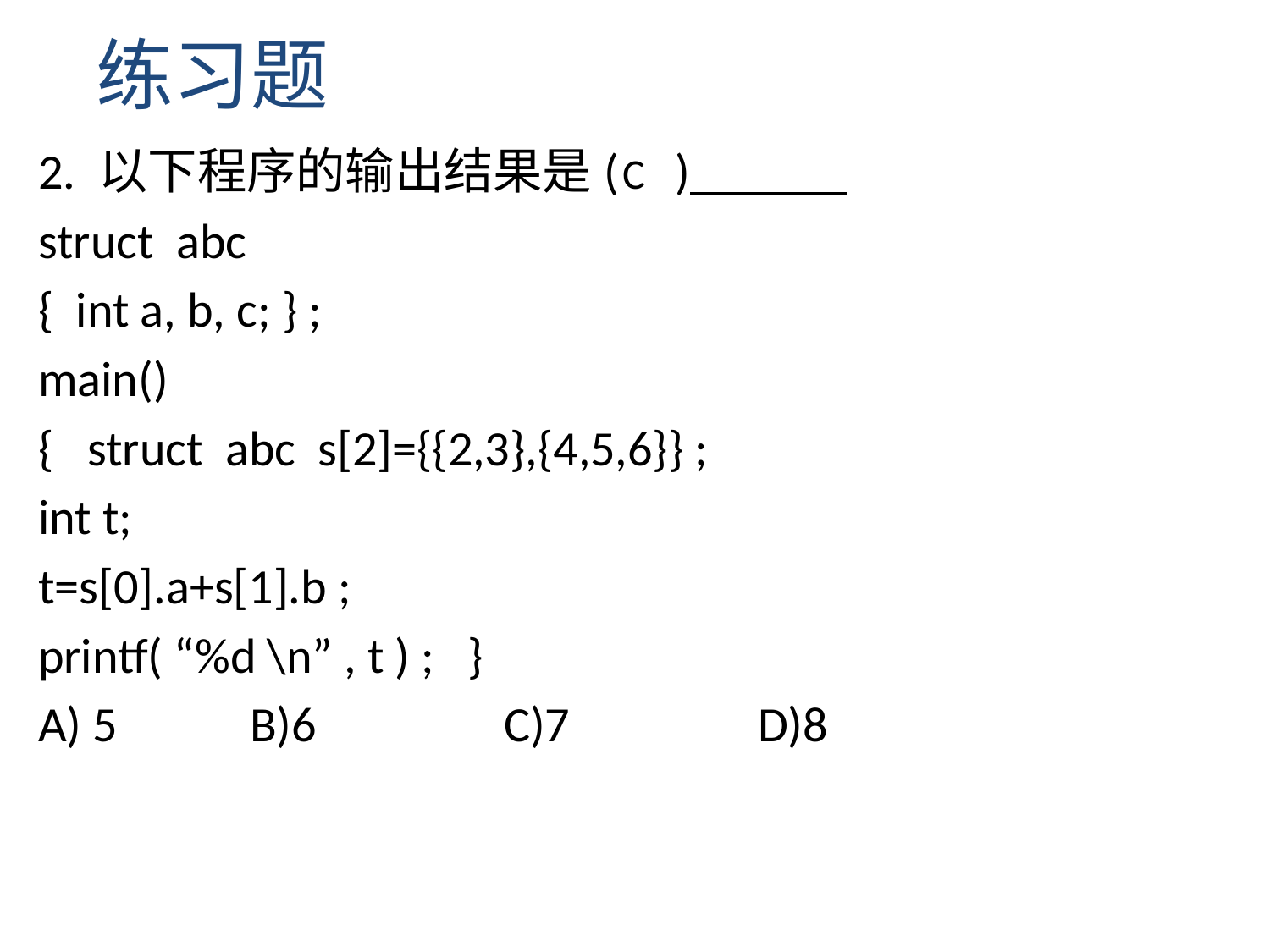

练习题
2. 以下程序的输出结果是(     )
struct  abc
{  int a, b, c; } ;
main()
{   struct  abc  s[2]={{2,3},{4,5,6}} ;
int t;
t=s[0].a+s[1].b ;
printf( “%d \n” , t ) ;   }
A) 5		B)6		C)7		D)8
C